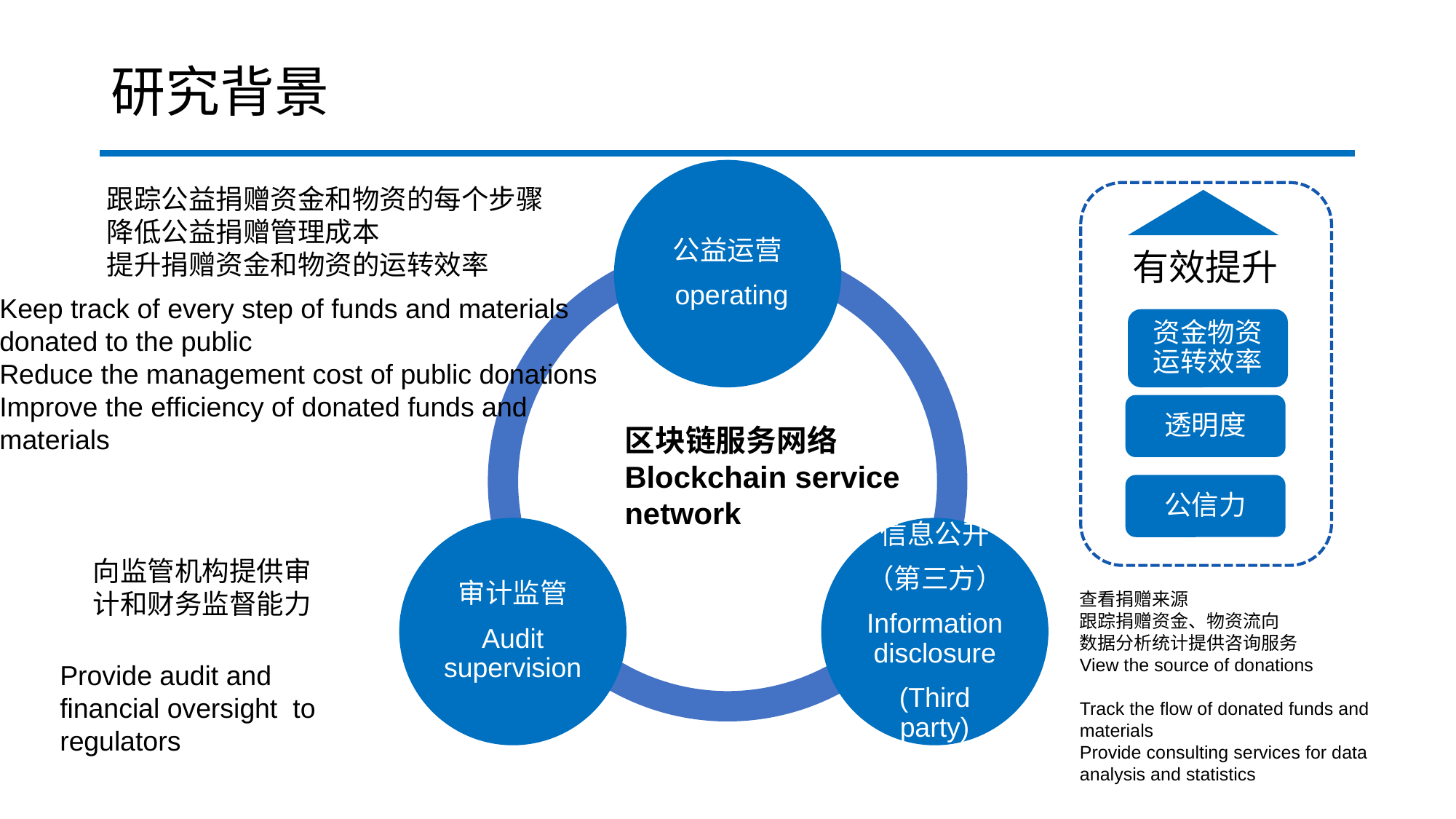

# 研究背景
公益运营
 operating
跟踪公益捐赠资金和物资的每个步骤
降低公益捐赠管理成本
提升捐赠资金和物资的运转效率

有效提升

Keep track of every step of funds and materials donated to the public
Reduce the management cost of public donations
Improve the efficiency of donated funds and materials
资金物资运转效率
透明度
区块链服务网络
Blockchain service network
公信力
审计监管
Audit supervision
信息公开
（第三方）
Information disclosure
(Third party)
向监管机构提供审计和财务监督能力
查看捐赠来源
跟踪捐赠资金、物资流向
数据分析统计提供咨询服务
View the source of donations

Track the flow of donated funds and materials
Provide consulting services for data analysis and statistics
Provide audit and financial oversight  to regulators